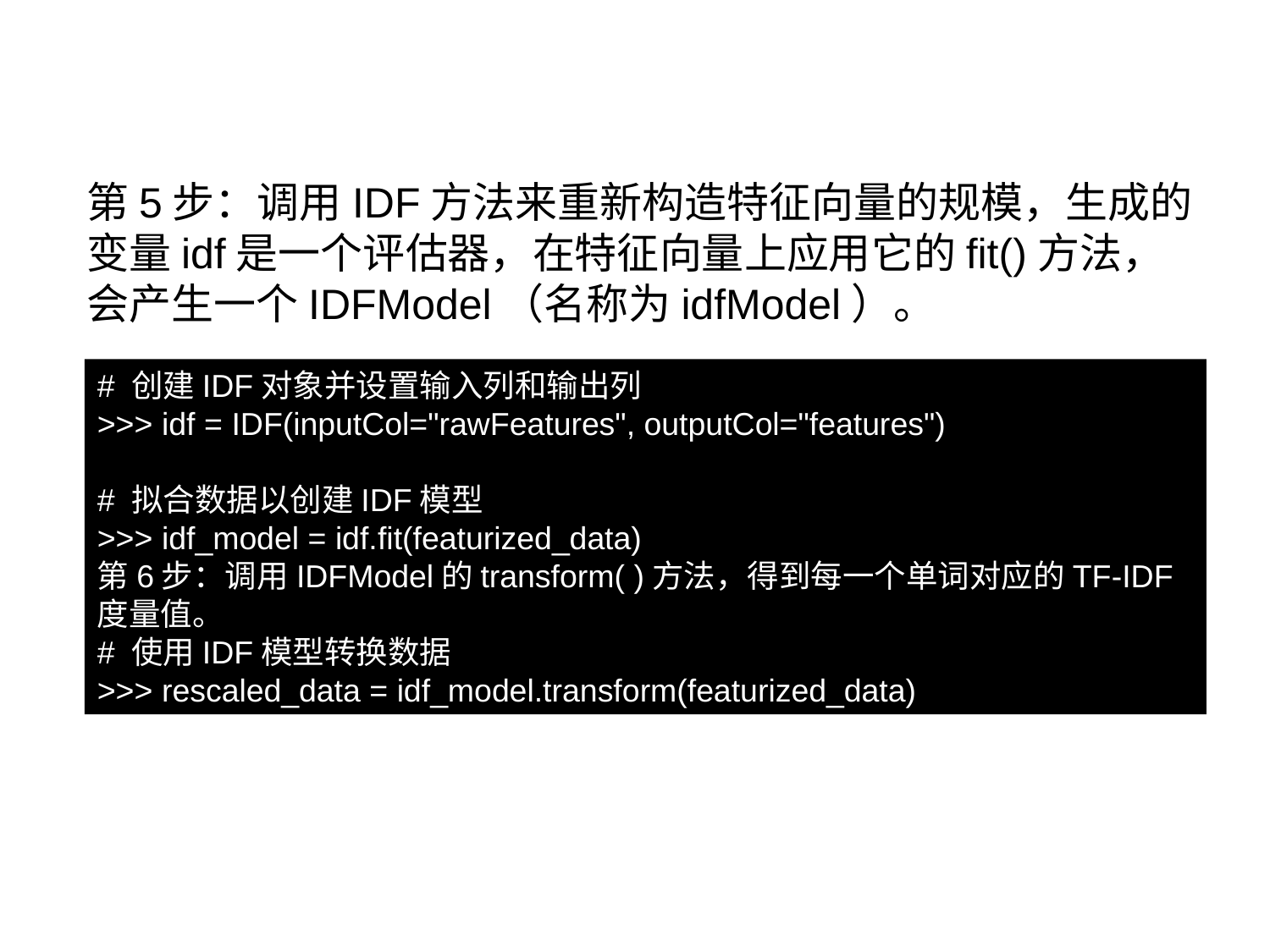

9.6.1 特征提取
第5步：调用IDF方法来重新构造特征向量的规模，生成的变量idf是一个评估器，在特征向量上应用它的fit()方法，会产生一个IDFModel（名称为idfModel）。
# 创建IDF对象并设置输入列和输出列
>>> idf = IDF(inputCol="rawFeatures", outputCol="features")

# 拟合数据以创建IDF模型
>>> idf_model = idf.fit(featurized_data)
第6步：调用IDFModel的transform( )方法，得到每一个单词对应的TF-IDF度量值。
# 使用IDF模型转换数据
>>> rescaled_data = idf_model.transform(featurized_data)